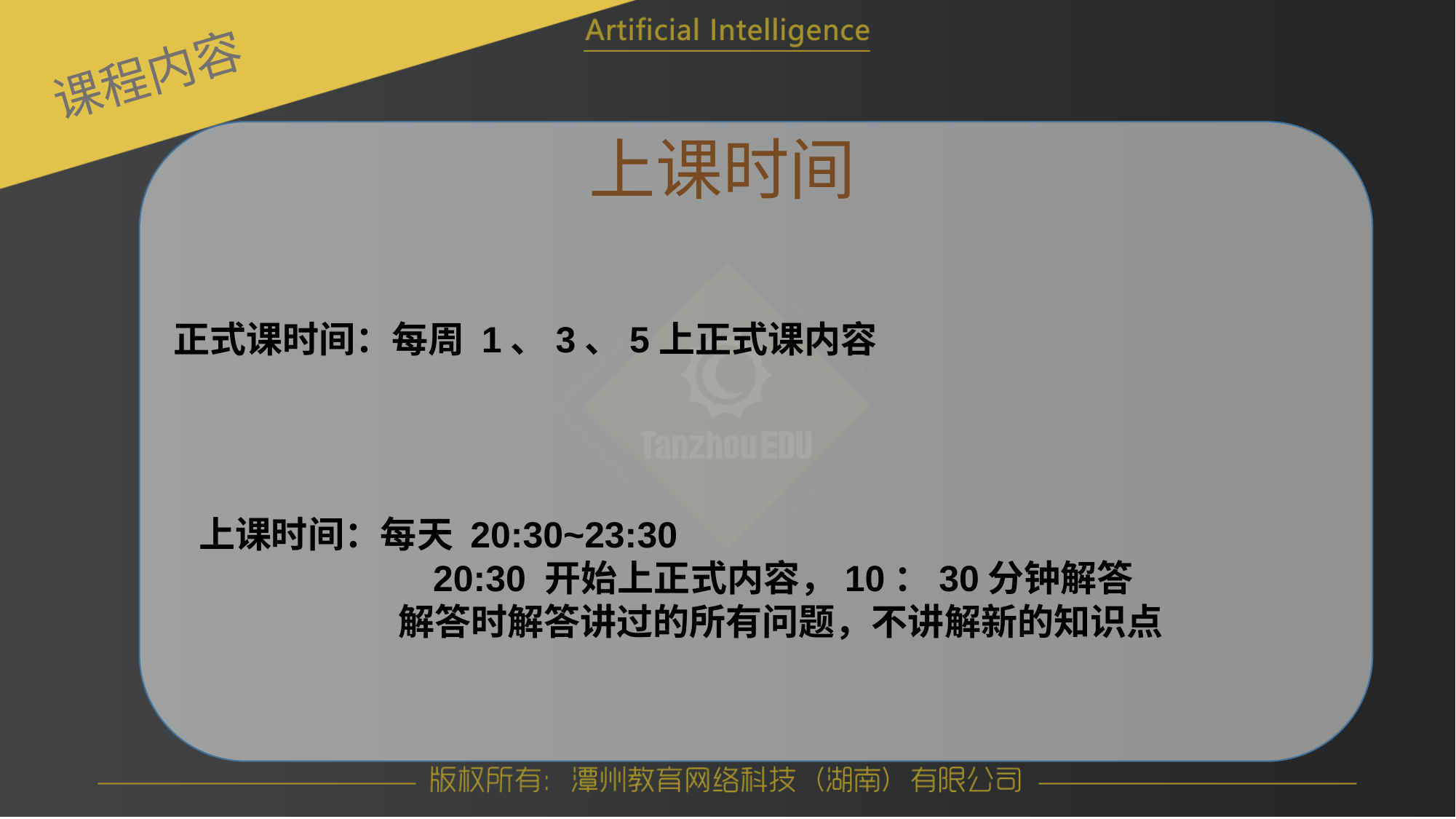

课程内容

上课时间
正式课时间：每周 1、3、5上正式课内容
上课时间：每天 20:30~23:30
                       20:30 开始上正式内容，10：30分钟解答
	          解答时解答讲过的所有问题，不讲解新的知识点